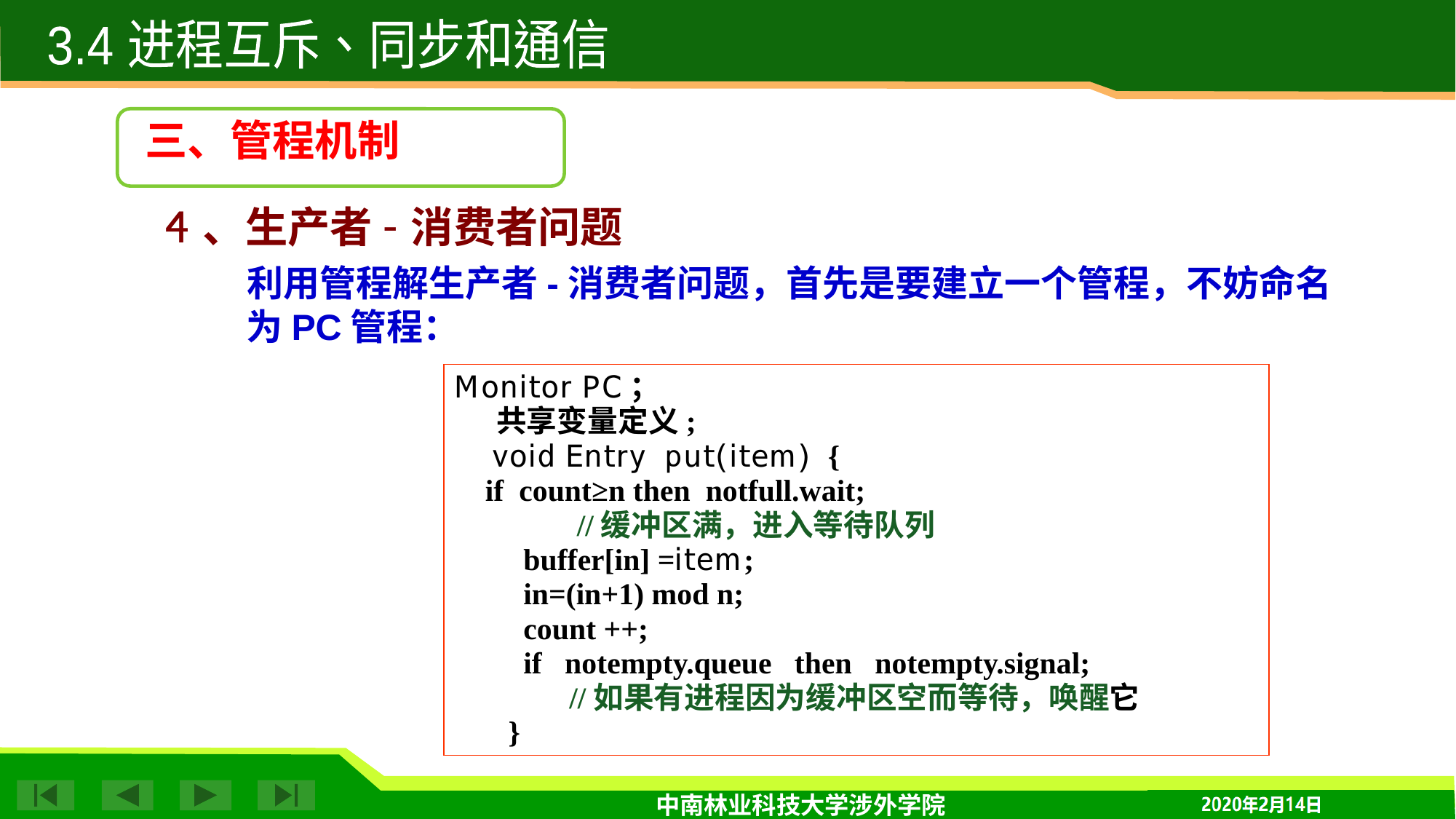

3.4 进程互斥、同步和通信
三、管程机制

4、生产者-消费者问题
    利用管程解生产者-消费者问题，首先是要建立一个管程，不妨命名为PC管程：
Monitor PC；
     共享变量定义;
     void Entry  put(item)  {
    if  count≥n then  notfull.wait;
                //缓冲区满，进入等待队列
         buffer[in] =item;
         in=(in+1) mod n;
         count ++;
         if   notempty.queue   then   notempty.signal;
               //如果有进程因为缓冲区空而等待，唤醒它
       }